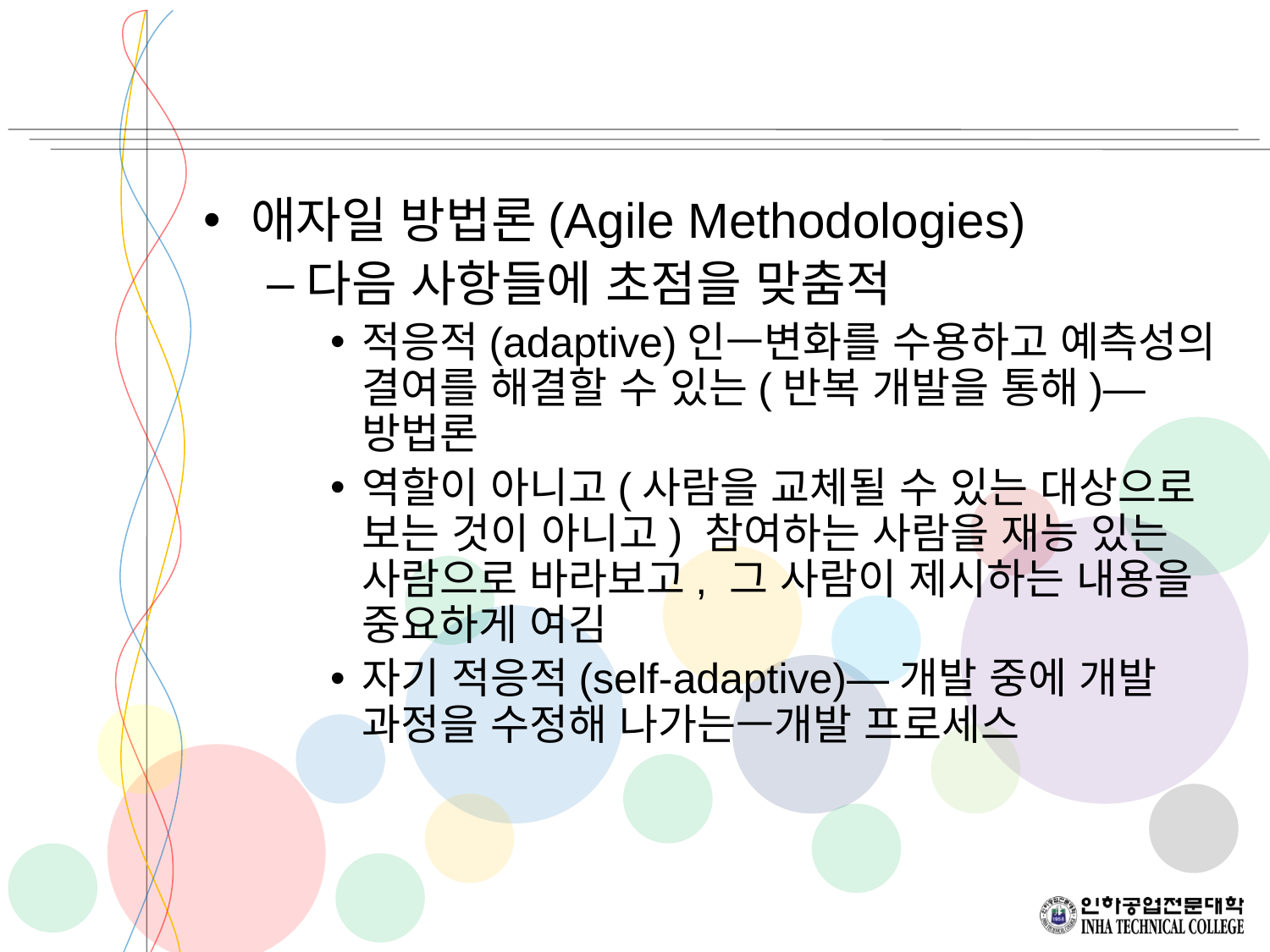

애자일 방법론(Agile Methodologies)
다음 사항들에 초점을 맞춤적
적응적(adaptive)인—변화를 수용하고 예측성의 결여를 해결할 수 있는(반복 개발을 통해)—방법론
역할이 아니고(사람을 교체될 수 있는 대상으로 보는 것이 아니고) 참여하는 사람을 재능 있는 사람으로 바라보고, 그 사람이 제시하는 내용을 중요하게 여김
자기 적응적(self-adaptive)—개발 중에 개발 과정을 수정해 나가는—개발 프로세스